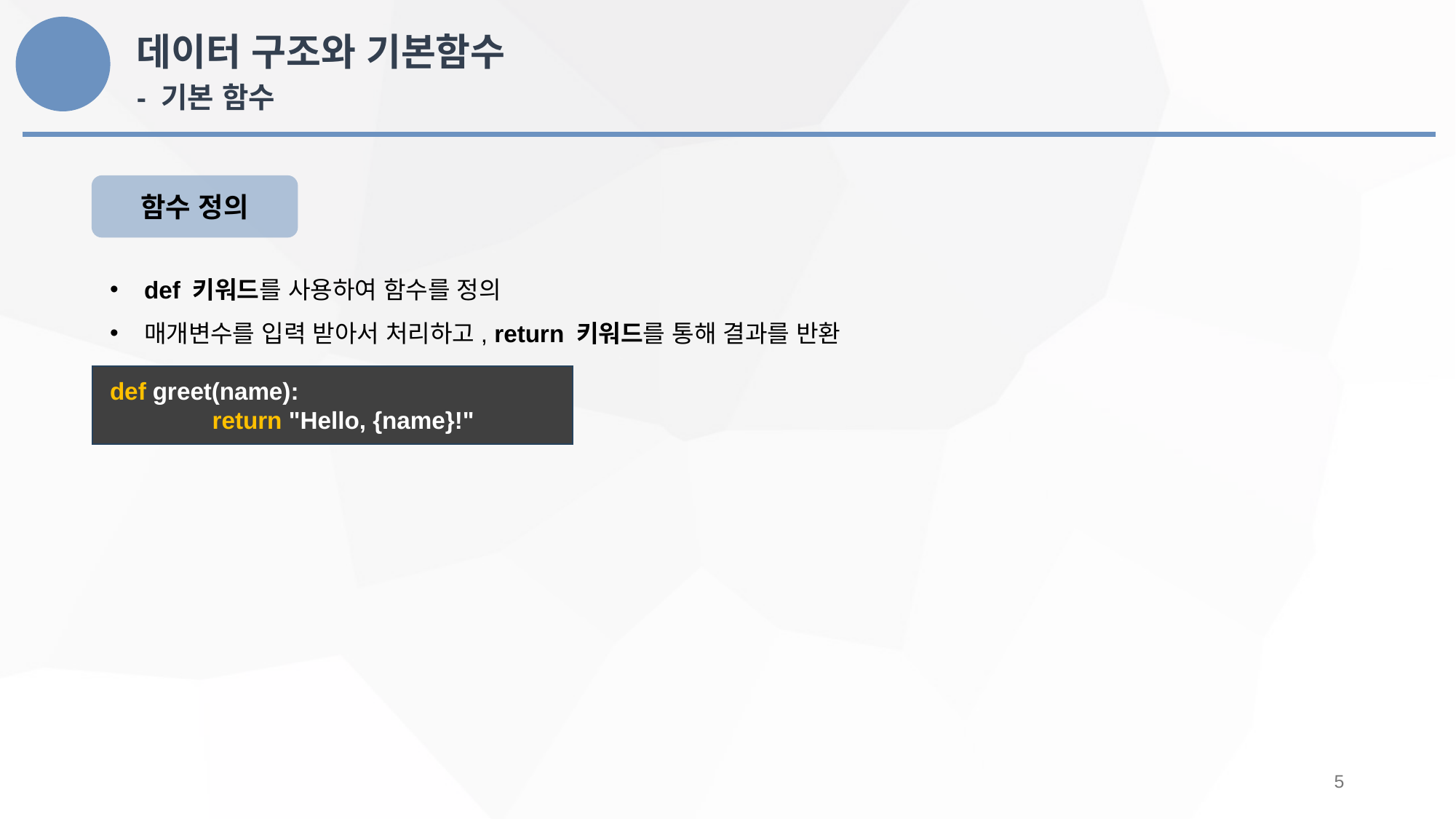

데이터 구조와 기본함수
- 기본 함수
함수 정의
def 키워드를 사용하여 함수를 정의
매개변수를 입력 받아서 처리하고, return 키워드를 통해 결과를 반환
 def greet(name):
	return "Hello, {name}!"
5